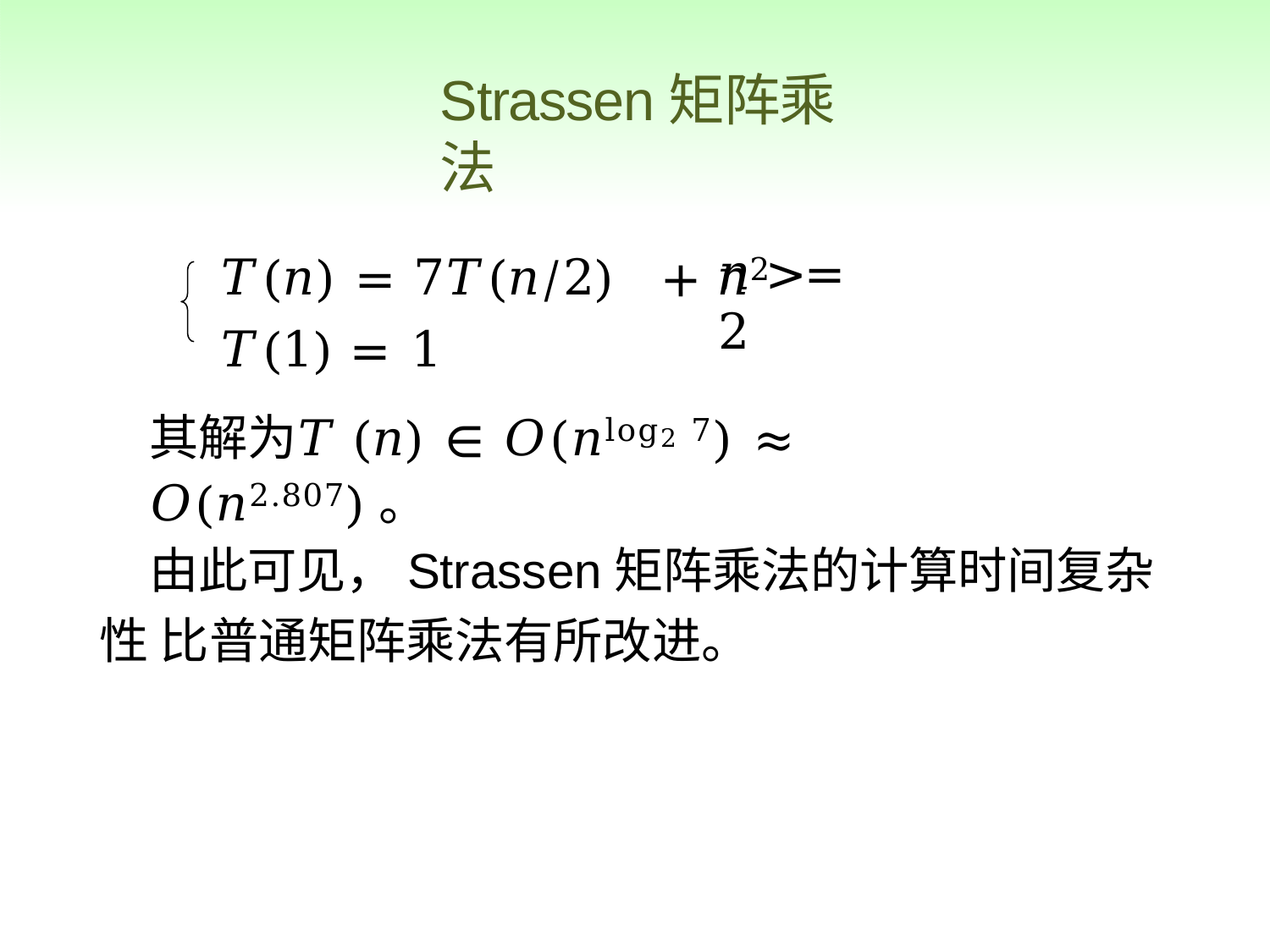

# Strassen矩阵乘法
𝑇(𝑛) = 7𝑇(𝑛/2)	+ 𝑛2
𝑇(1) = 1
其解为𝑇(𝑛) ∈ 𝑂(𝑛log2 7) ≈ 𝑂(𝑛2.807)。
𝑛 >= 2

由此可见，Strassen矩阵乘法的计算时间复杂性 比普通矩阵乘法有所改进。